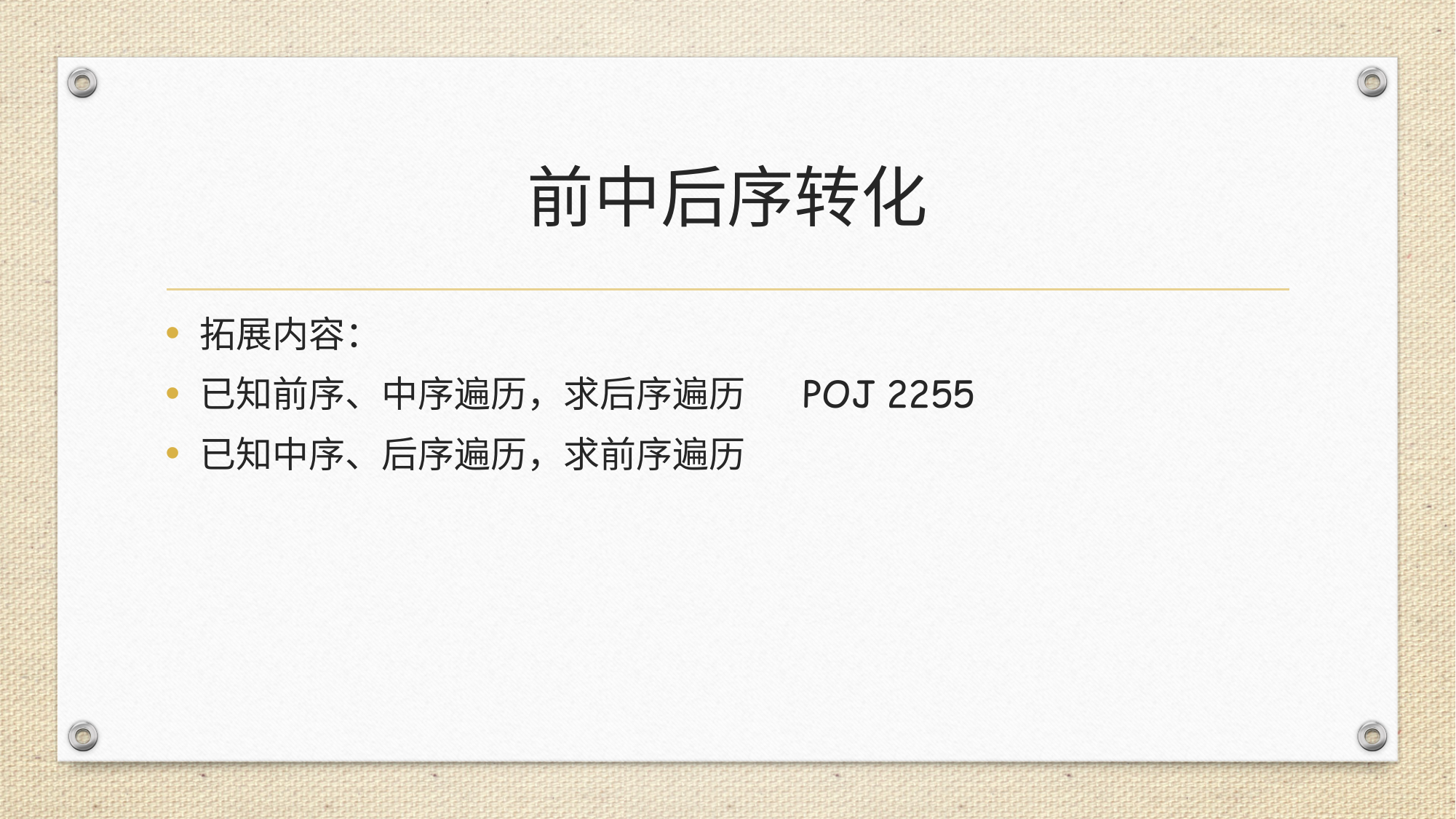

# 前中后序转化
拓展内容：
已知前序、中序遍历，求后序遍历      POJ 2255
已知中序、后序遍历，求前序遍历